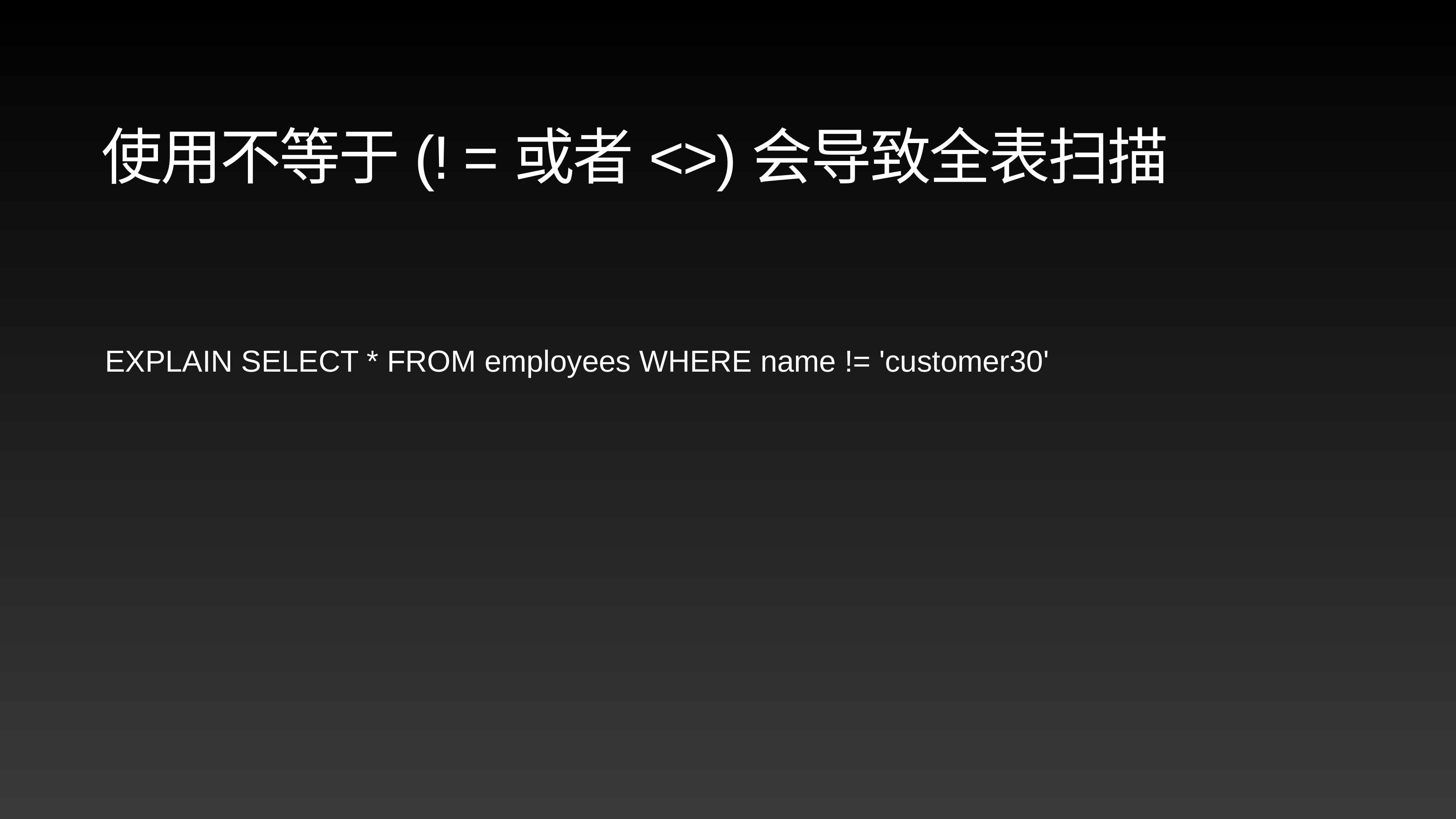

使用不等于(! =或者<>)会导致全表扫描
EXPLAIN SELECT * FROM employees WHERE name != 'customer30'